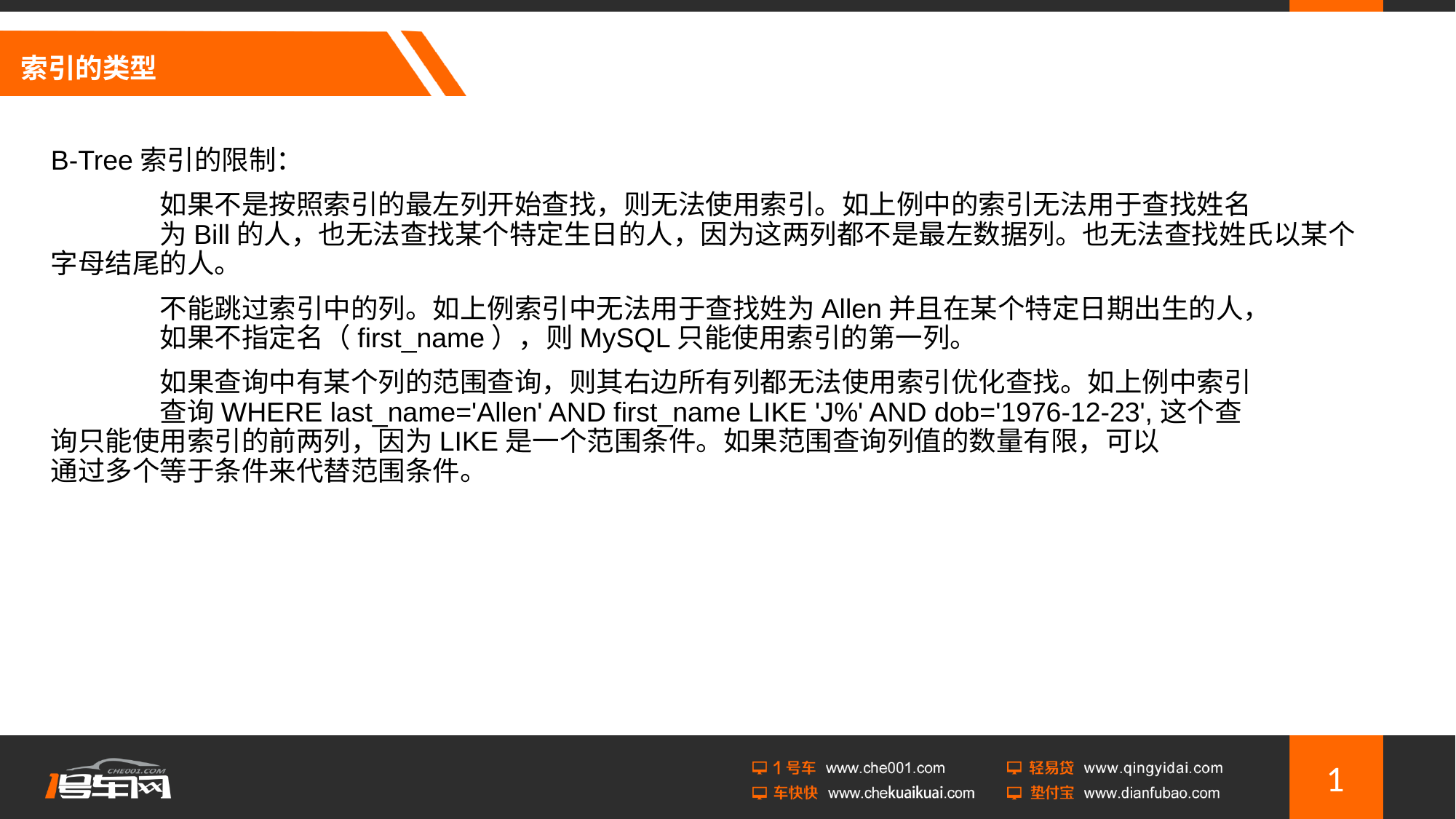

# 索引的类型
B-Tree索引的限制：
	如果不是按照索引的最左列开始查找，则无法使用索引。如上例中的索引无法用于查找姓名		为Bill的人，也无法查找某个特定生日的人，因为这两列都不是最左数据列。也无法查找姓氏以某个	字母结尾的人。
	不能跳过索引中的列。如上例索引中无法用于查找姓为Allen并且在某个特定日期出生的人，		如果不指定名（first_name），则MySQL只能使用索引的第一列。
	如果查询中有某个列的范围查询，则其右边所有列都无法使用索引优化查找。如上例中索引		查询WHERE last_name='Allen' AND first_name LIKE 'J%' AND dob='1976-12-23',这个查		询只能使用索引的前两列，因为LIKE是一个范围条件。如果范围查询列值的数量有限，可以		通过多个等于条件来代替范围条件。

9